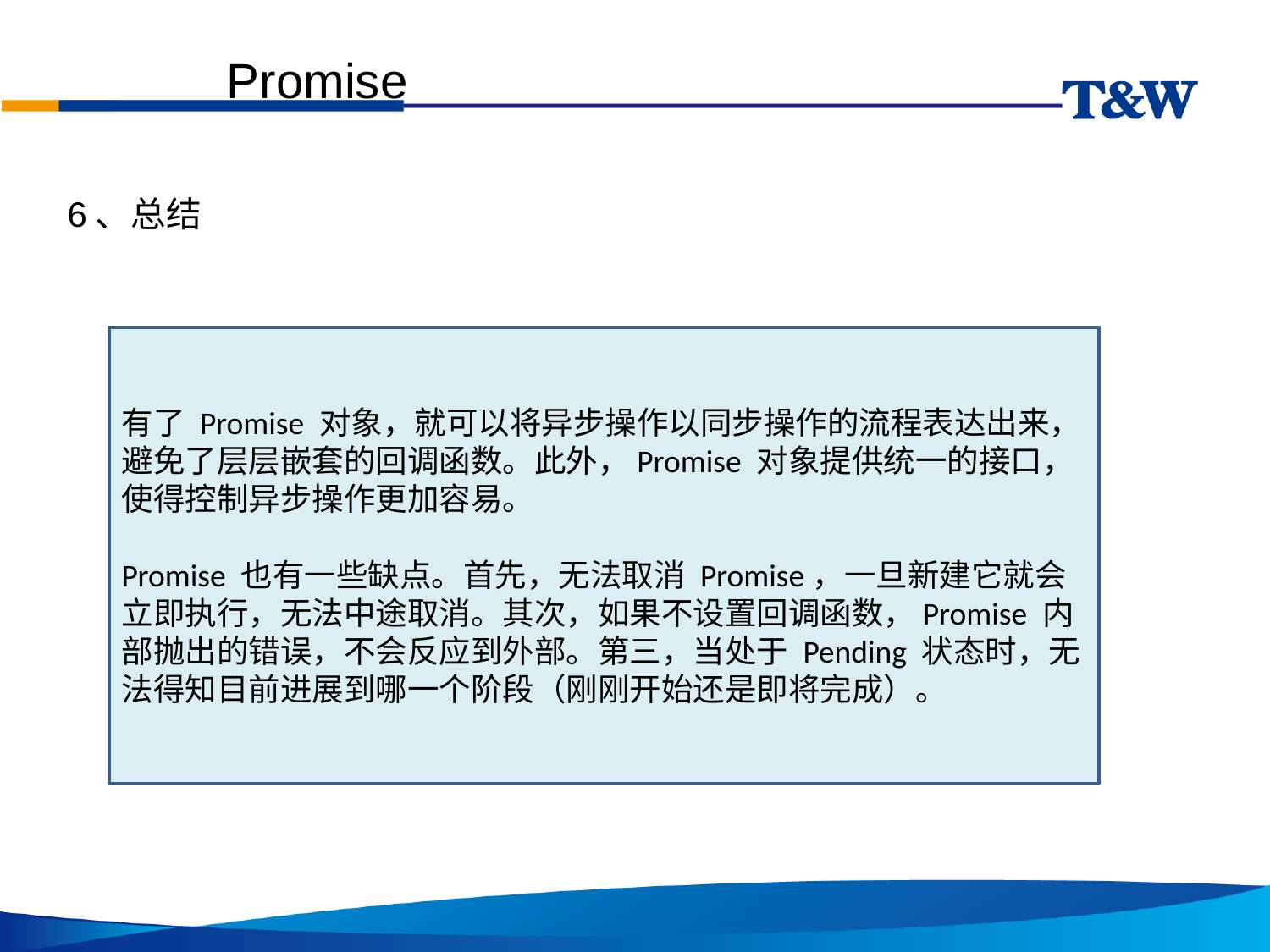

# Promise
6、总结

有了 Promise 对象，就可以将异步操作以同步操作的流程表达出来，避免了层层嵌套的回调函数。此外，Promise 对象提供统一的接口，使得控制异步操作更加容易。

Promise 也有一些缺点。首先，无法取消 Promise，一旦新建它就会立即执行，无法中途取消。其次，如果不设置回调函数，Promise 内部抛出的错误，不会反应到外部。第三，当处于 Pending 状态时，无法得知目前进展到哪一个阶段（刚刚开始还是即将完成）。